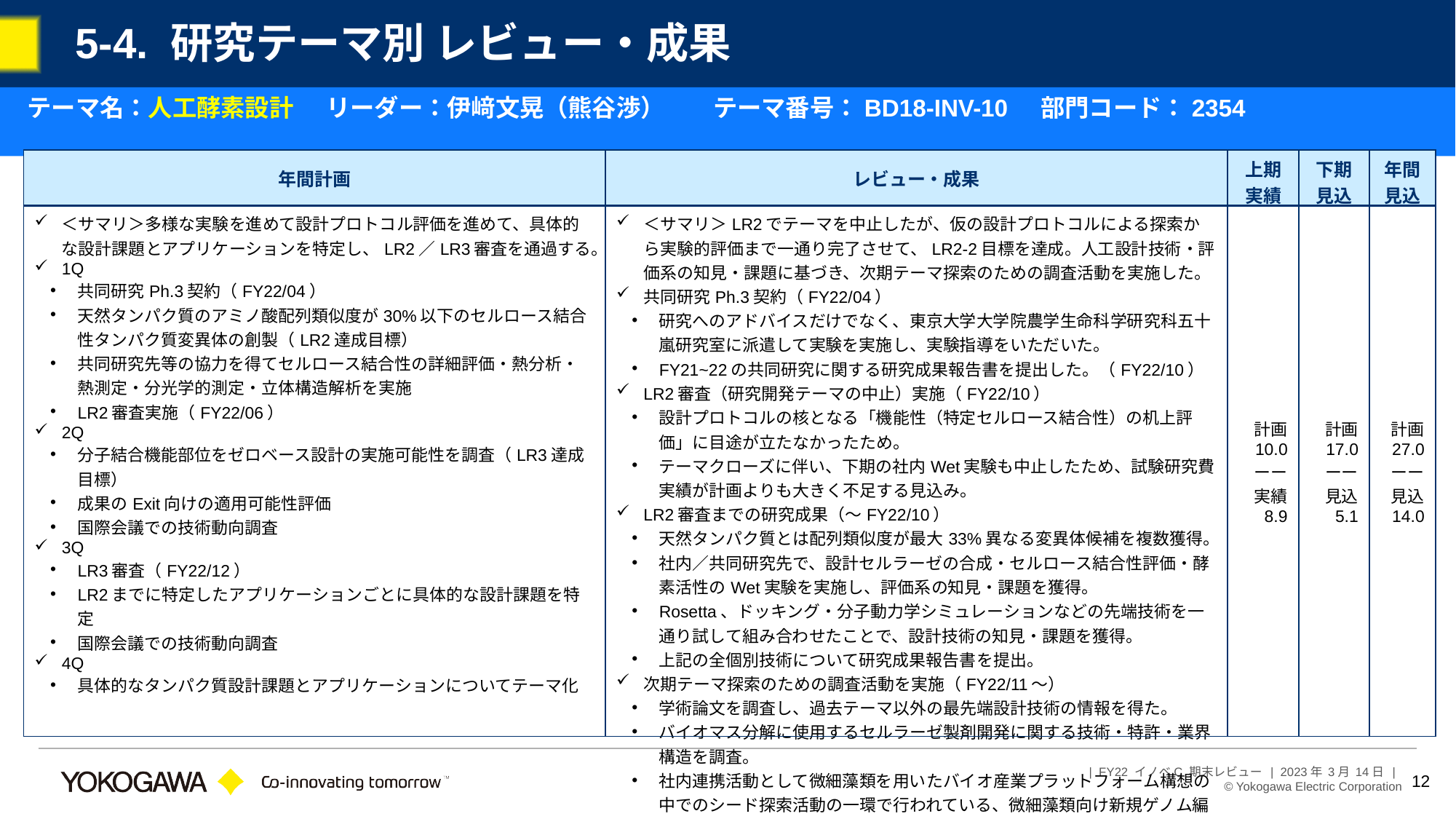

# 5-4. 研究テーマ別 レビュー・成果
  テーマ名：人工酵素設計      リーダー：伊﨑文晃（熊谷渉）　　テーマ番号：BD18-INV-10    部門コード：2354
| 年間計画 | レビュー・成果 | 上期 実績 | 下期 見込 | 年間 見込 |
| --- | --- | --- | --- | --- |
| ＜サマリ＞多様な実験を進めて設計プロトコル評価を進めて、具体的な設計課題とアプリケーションを特定し、LR2／LR3審査を通過する。 1Q 共同研究Ph.3契約（FY22/04） 天然タンパク質のアミノ酸配列類似度が30%以下のセルロース結合性タンパク質変異体の創製（LR2達成目標） 共同研究先等の協力を得てセルロース結合性の詳細評価・熱分析・熱測定・分光学的測定・立体構造解析を実施 LR2審査実施（FY22/06） 2Q 分子結合機能部位をゼロベース設計の実施可能性を調査（LR3達成目標） 成果のExit向けの適用可能性評価 国際会議での技術動向調査 3Q LR3審査（FY22/12） LR2までに特定したアプリケーションごとに具体的な設計課題を特定 国際会議での技術動向調査 4Q 具体的なタンパク質設計課題とアプリケーションについてテーマ化 | ＜サマリ＞LR2でテーマを中止したが、仮の設計プロトコルによる探索から実験的評価まで一通り完了させて、LR2-2目標を達成。人工設計技術・評価系の知見・課題に基づき、次期テーマ探索のための調査活動を実施した。 共同研究Ph.3契約（FY22/04） 研究へのアドバイスだけでなく、東京大学大学院農学生命科学研究科五十嵐研究室に派遣して実験を実施し、実験指導をいただいた。 FY21~22の共同研究に関する研究成果報告書を提出した。（FY22/10） LR2審査（研究開発テーマの中止）実施（FY22/10） 設計プロトコルの核となる「機能性（特定セルロース結合性）の机上評価」に目途が立たなかったため。 テーマクローズに伴い、下期の社内Wet実験も中止したため、試験研究費実績が計画よりも大きく不足する見込み。 LR2審査までの研究成果（～FY22/10） 天然タンパク質とは配列類似度が最大33%異なる変異体候補を複数獲得。 社内／共同研究先で、設計セルラーゼの合成・セルロース結合性評価・酵素活性のWet実験を実施し、評価系の知見・課題を獲得。 Rosetta、ドッキング・分子動力学シミュレーションなどの先端技術を一通り試して組み合わせたことで、設計技術の知見・課題を獲得。 上記の全個別技術について研究成果報告書を提出。 次期テーマ探索のための調査活動を実施（FY22/11～） 学術論文を調査し、過去テーマ以外の最先端設計技術の情報を得た。 バイオマス分解に使用するセルラーゼ製剤開発に関する技術・特許・業界構造を調査。 社内連携活動として微細藻類を用いたバイオ産業プラットフォーム構想の中でのシード探索活動の一環で行われている、微細藻類向け新規ゲノム編集酵素の探索技術について調査活動に参画。 | 計画 10.0 ーー 実績 8.9 | 計画 17.0 ーー 見込 5.1 | 計画 27.0 ーー 見込 14.0 |
12